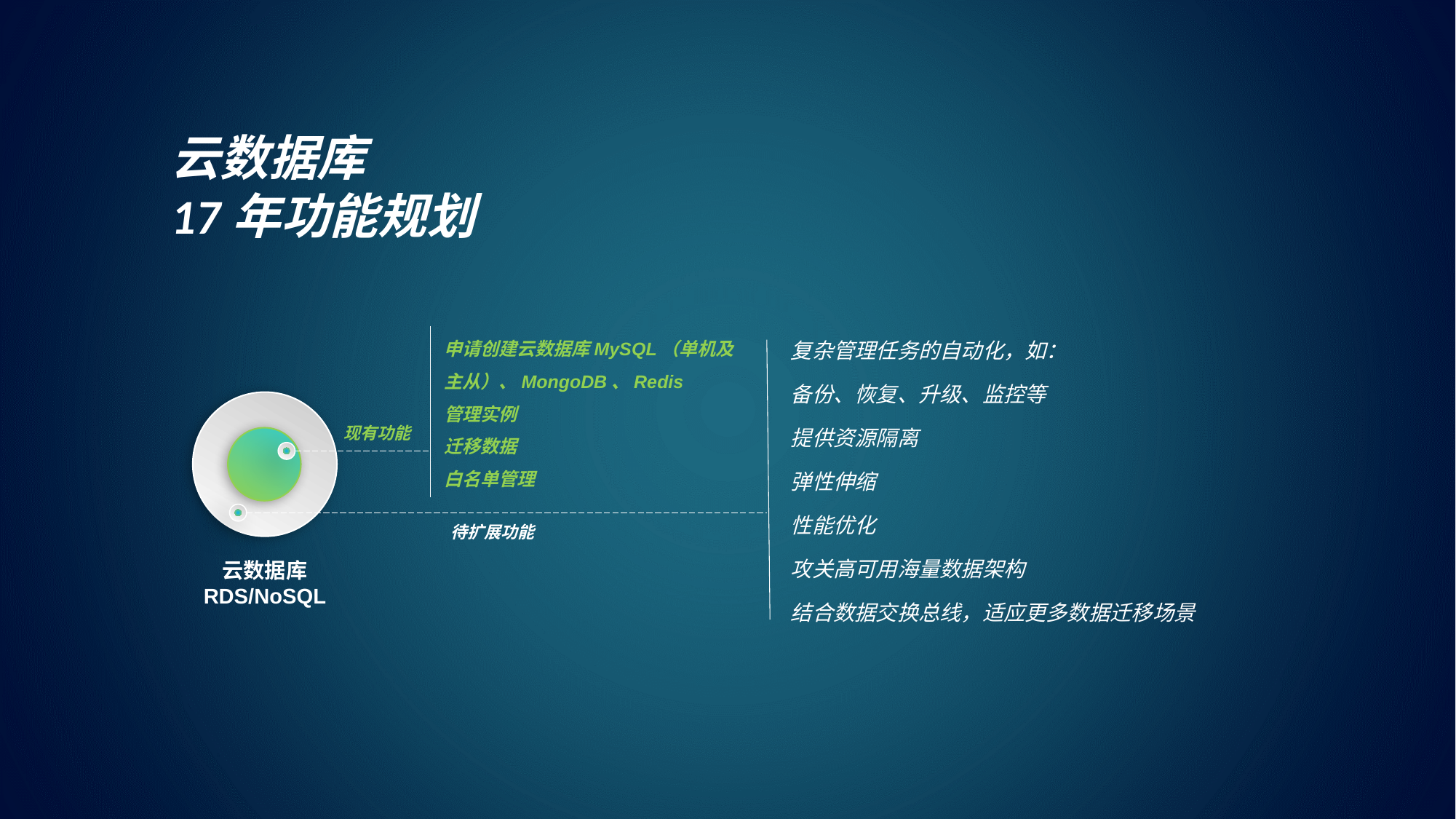

云数据库
17年功能规划
申请创建云数据库MySQL（单机及主从）、MongoDB、Redis
管理实例
迁移数据
白名单管理

复杂管理任务的自动化，如：
备份、恢复、升级、监控等
提供资源隔离
弹性伸缩
性能优化
攻关高可用海量数据架构
结合数据交换总线，适应更多数据迁移场景

现有功能
待扩展功能
云数据库
RDS/NoSQL